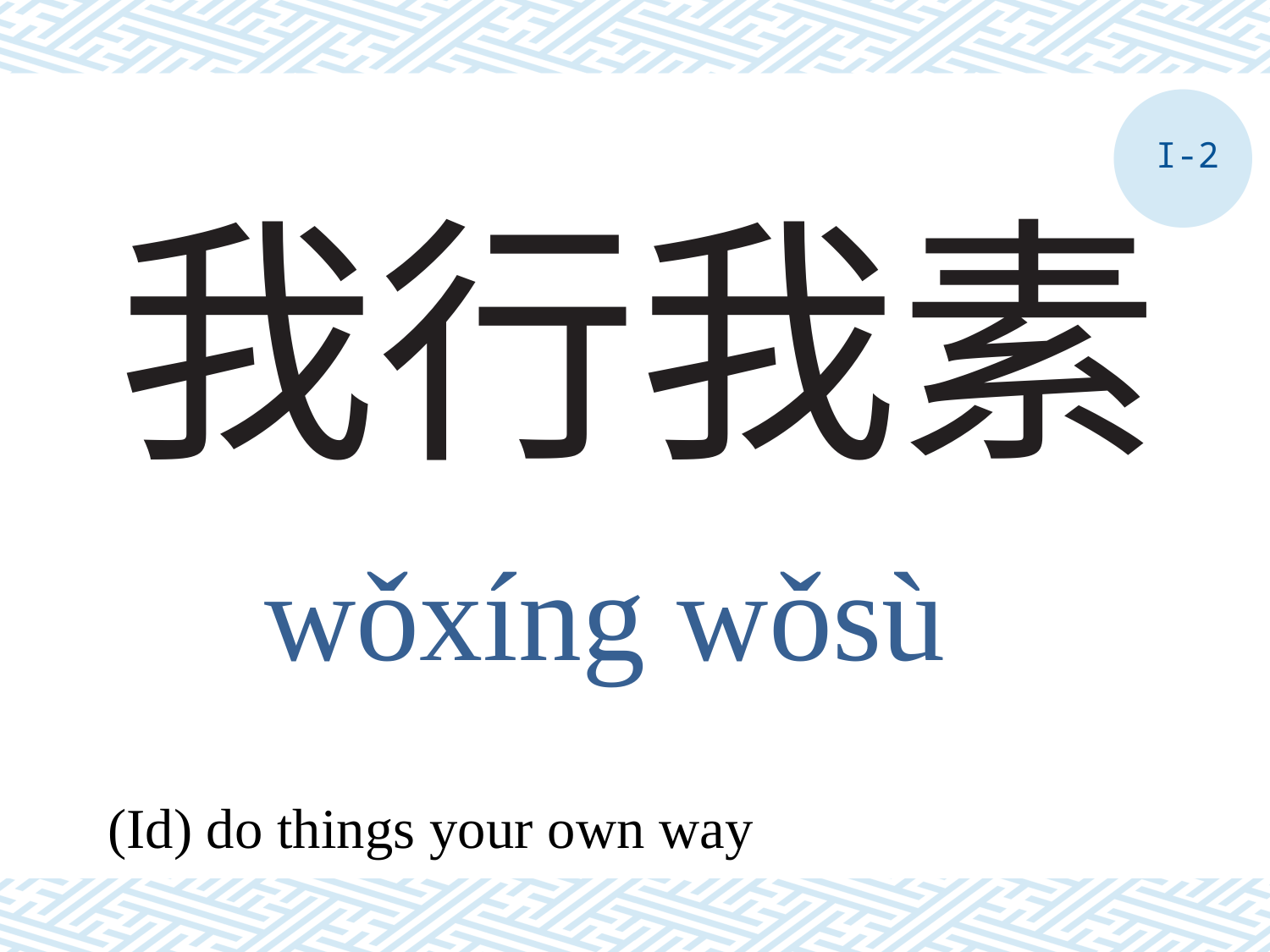

I-2

# 我行我素
wǒxíng wǒsù
(Id) do things your own way